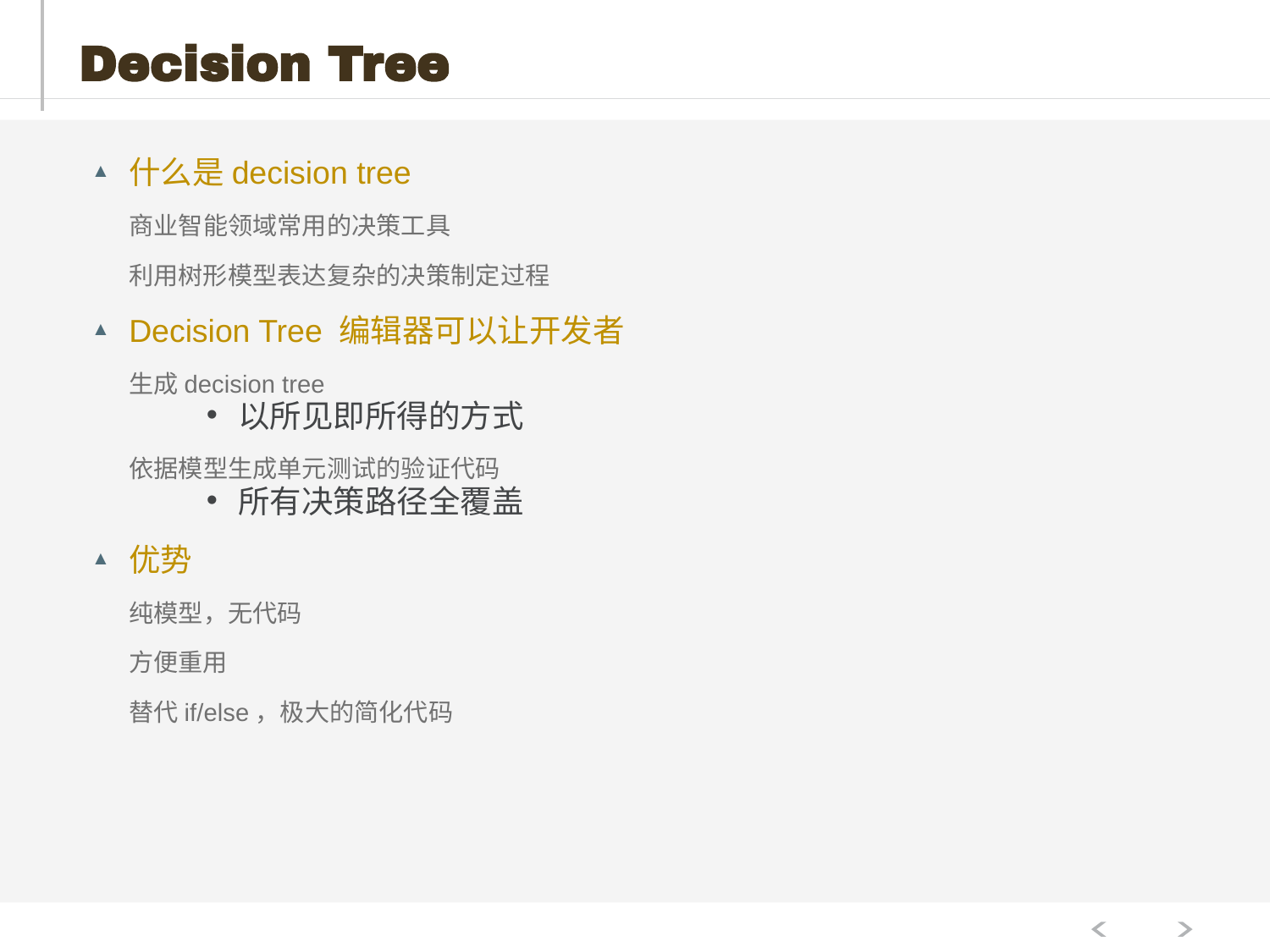

# Decision Tree
什么是decision tree
商业智能领域常用的决策工具
利用树形模型表达复杂的决策制定过程
Decision Tree 编辑器可以让开发者
生成decision tree
以所见即所得的方式
依据模型生成单元测试的验证代码
所有决策路径全覆盖
优势
纯模型，无代码
方便重用
替代if/else，极大的简化代码